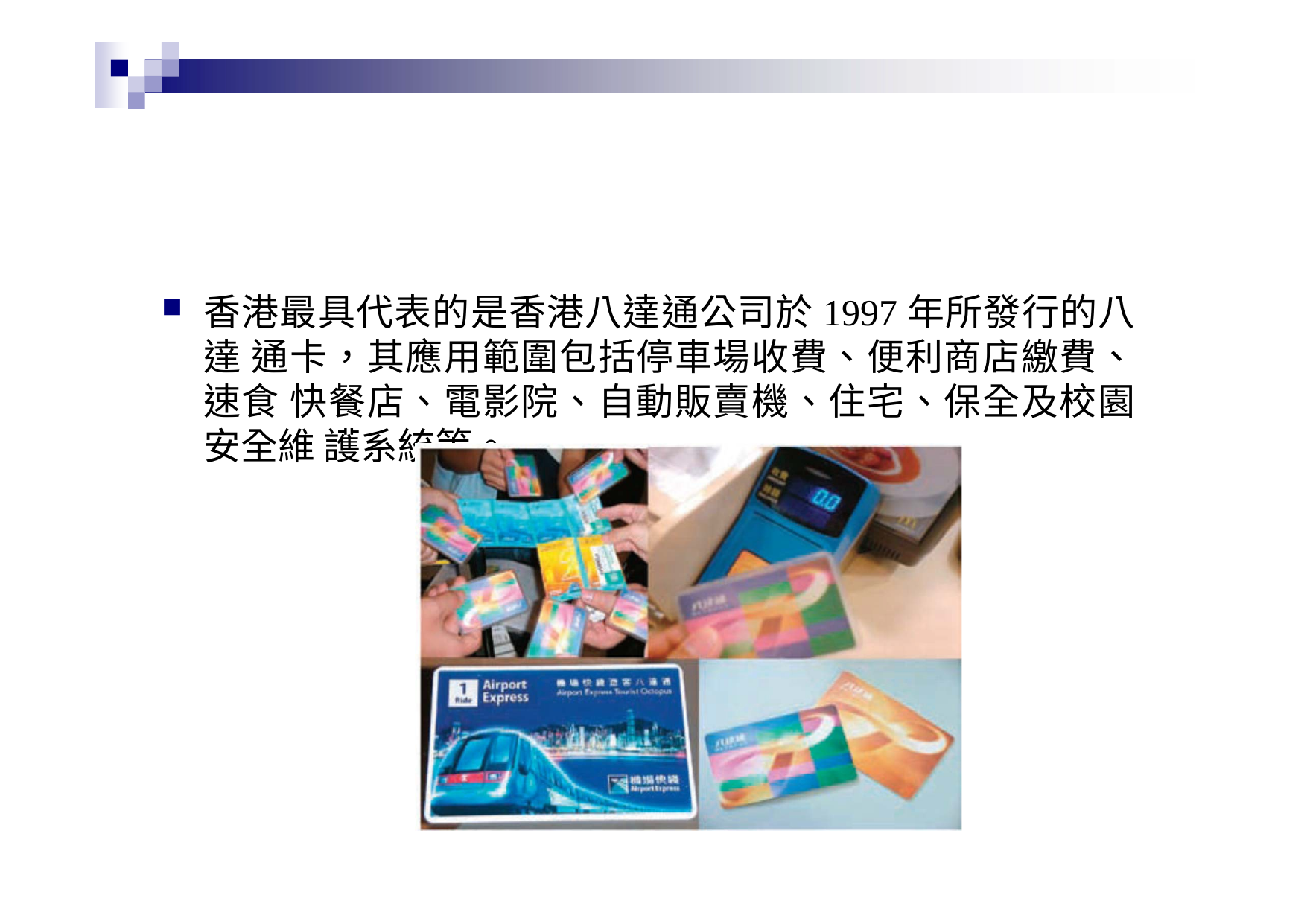

# 香港最具代表的是香港八達通公司於1997年所發行的八達 通卡，其應用範圍包括停車場收費、便利商店繳費、速食 快餐店、電影院、自動販賣機、住宅、保全及校園安全維 護系統等。